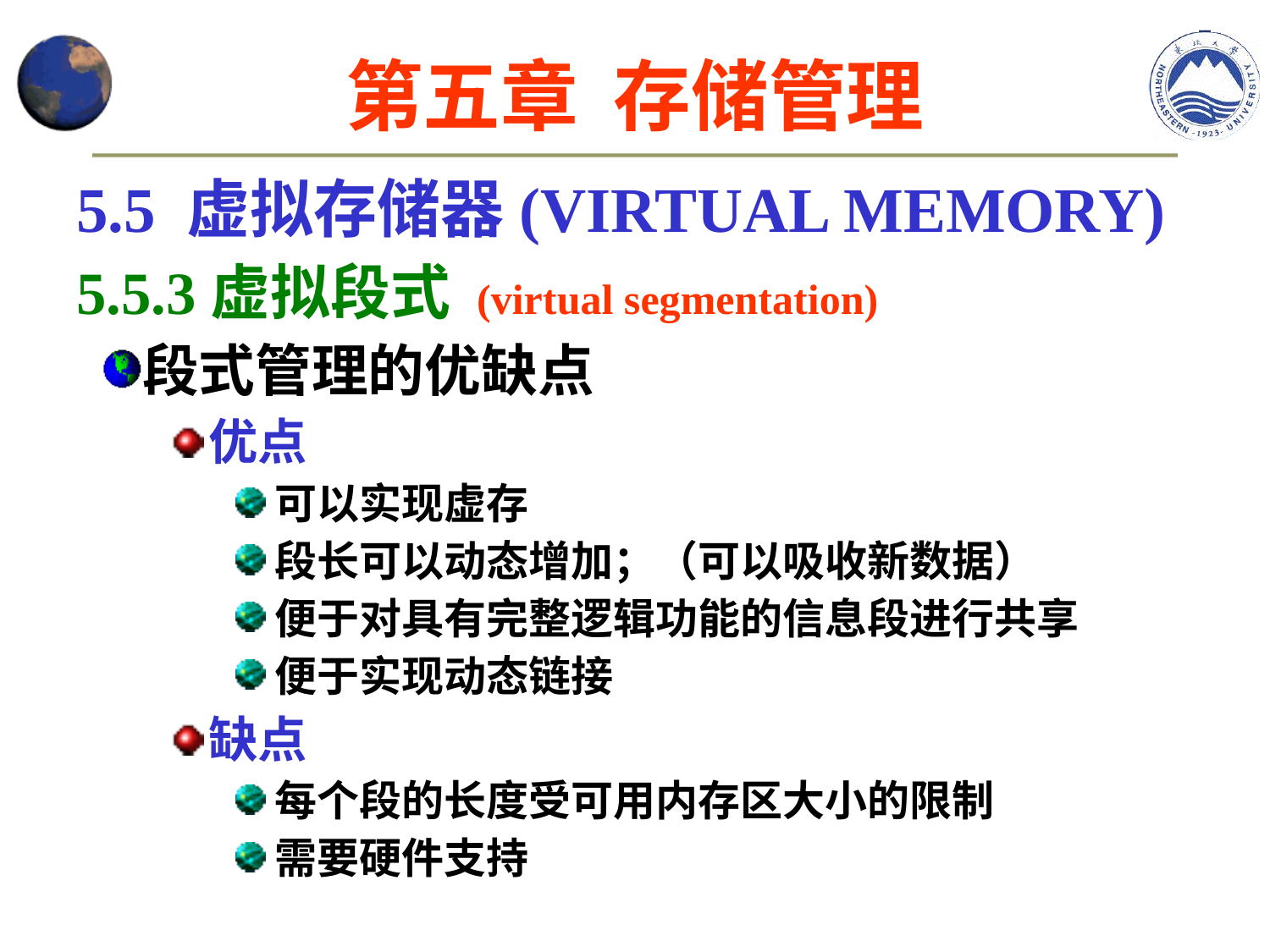

第五章  存储管理
5.5 虚拟存储器(VIRTUAL MEMORY)
5.5.3虚拟段式 (virtual segmentation)
段式管理的优缺点
优点
可以实现虚存
段长可以动态增加；（可以吸收新数据）
便于对具有完整逻辑功能的信息段进行共享
便于实现动态链接
缺点
每个段的长度受可用内存区大小的限制
需要硬件支持